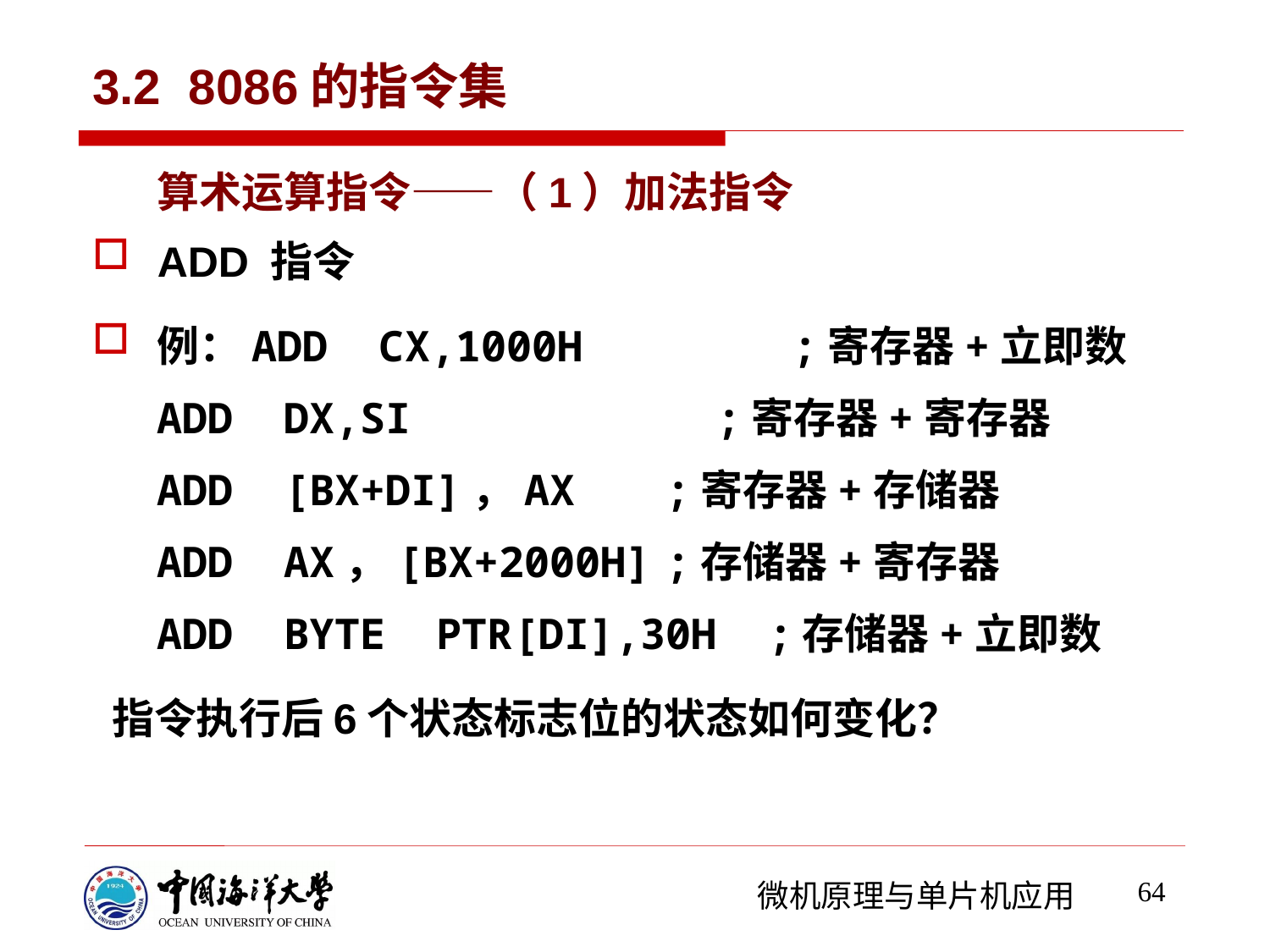

# 3.2  8086的指令集
算术运算指令——（1）加法指令
ADD 指令
例：ADD  CX,1000H        	;寄存器+立即数
	ADD  DX,SI	       ;寄存器+寄存器
	ADD  [BX+DI]，AX	;寄存器+存储器
	ADD  AX，[BX+2000H]	;存储器+寄存器
	ADD  BYTE  PTR[DI],30H  ;存储器+立即数
 指令执行后6个状态标志位的状态如何变化？

64